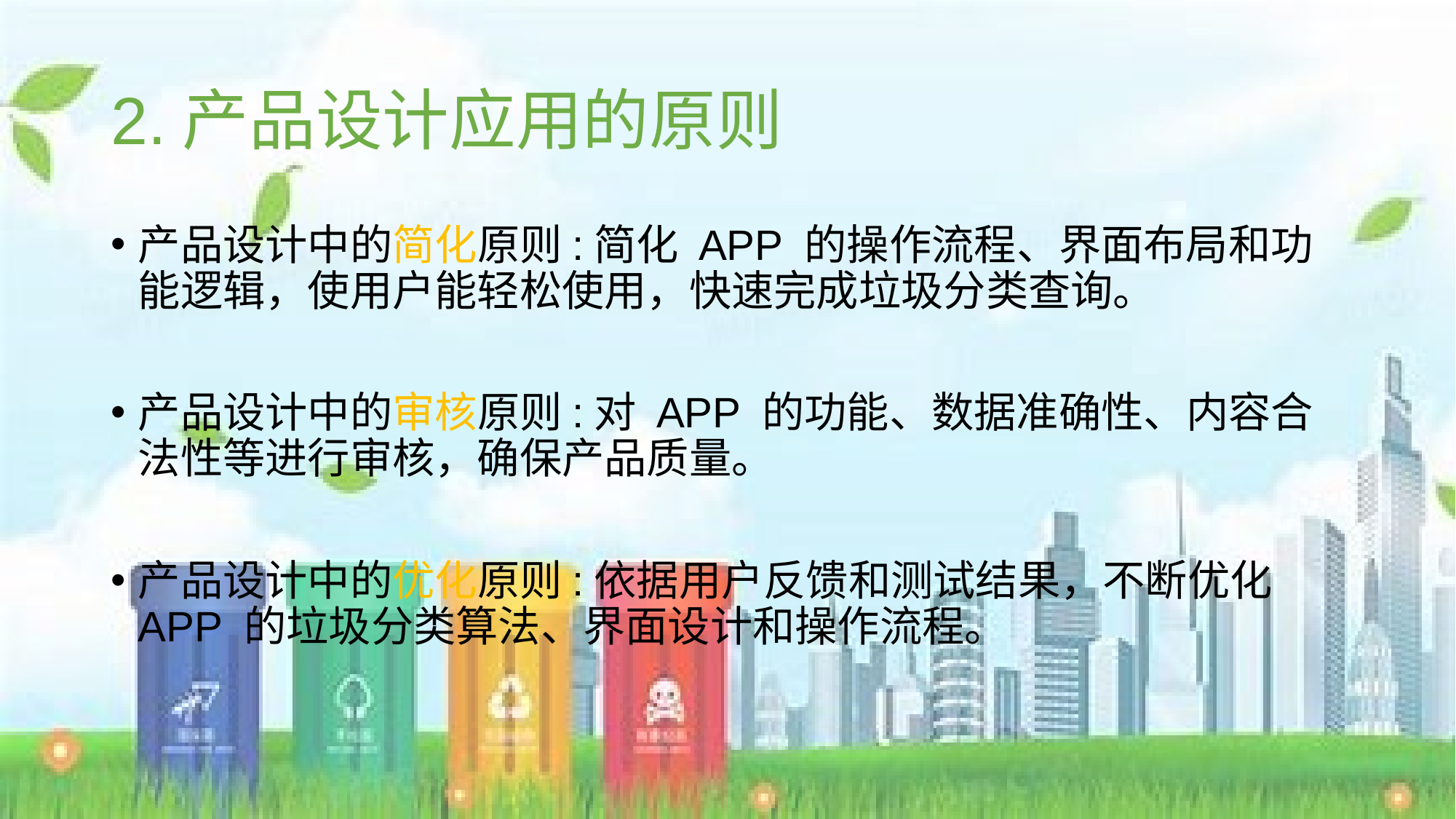

# 2.产品设计应用的原则
产品设计中的简化原则:简化 APP 的操作流程、界面布局和功能逻辑，使用户能轻松使用，快速完成垃圾分类查询。

产品设计中的审核原则:对 APP 的功能、数据准确性、内容合法性等进行审核，确保产品质量。

产品设计中的优化原则:依据用户反馈和测试结果，不断优化 APP 的垃圾分类算法、界面设计和操作流程。